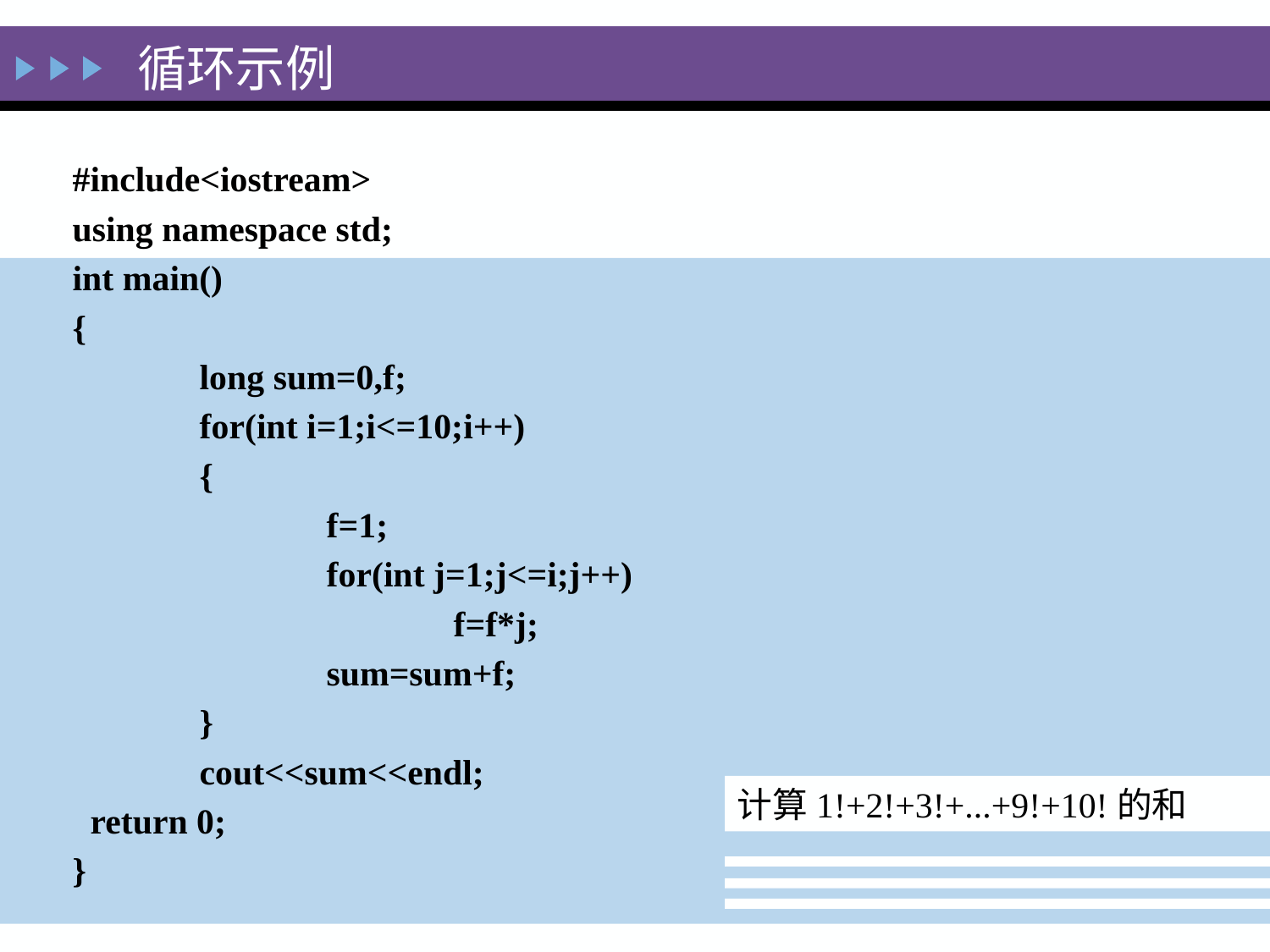

循环示例
#include<iostream>
using namespace std;
int main()
{
	long sum=0,f;
	for(int i=1;i<=10;i++)
	{
		f=1;
		for(int j=1;j<=i;j++)
			f=f*j;
		sum=sum+f;
	}
	cout<<sum<<endl;
  return 0;
}

计算1!+2!+3!+...+9!+10!的和